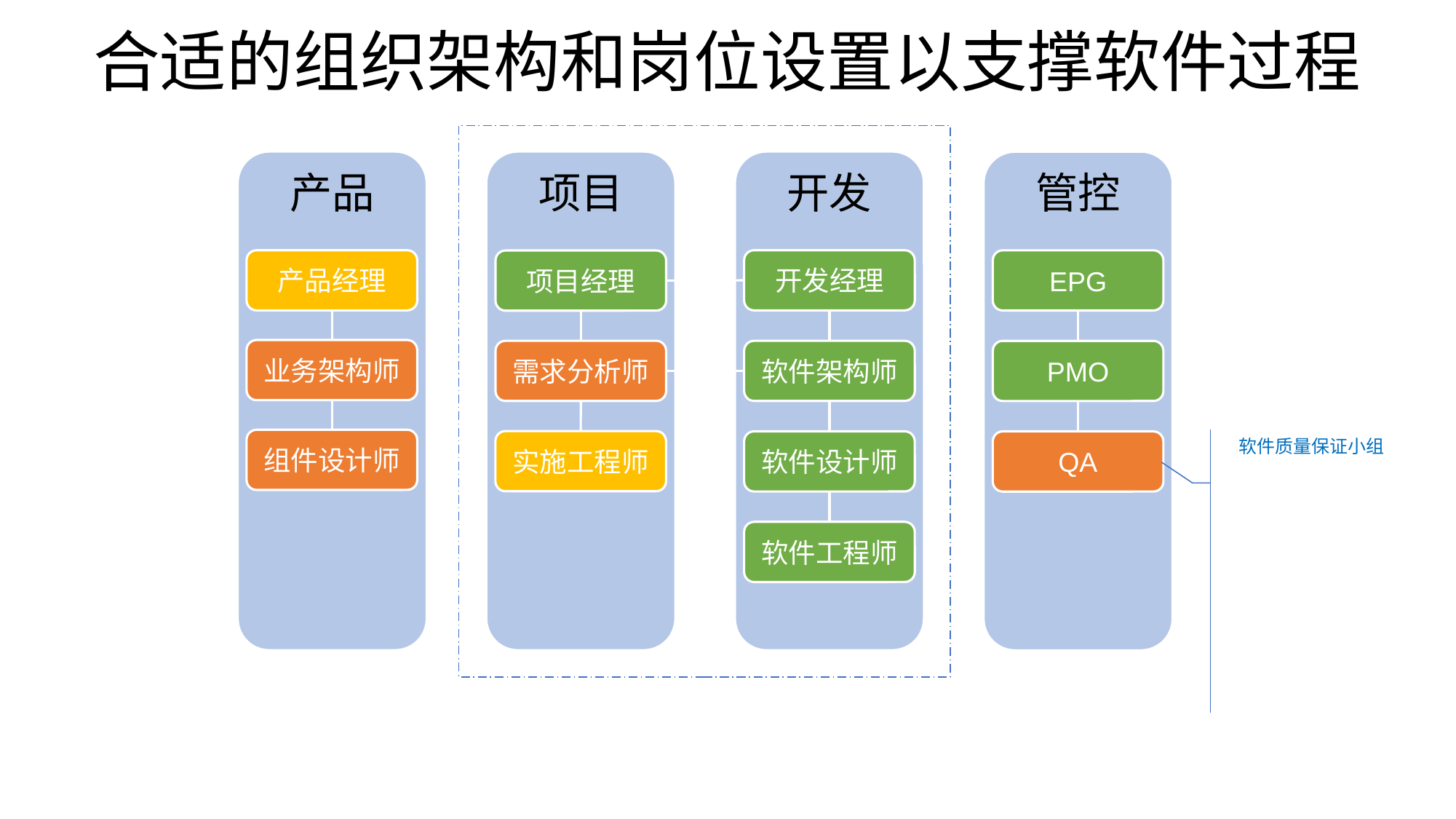

# 合适的组织架构和岗位设置以支撑软件过程

产品
项目
开发
管控
产品经理
开发经理
EPG
项目经理
业务架构师
需求分析师
软件架构师
PMO
组件设计师
软件质量保证小组
实施工程师
软件设计师
QA
软件工程师